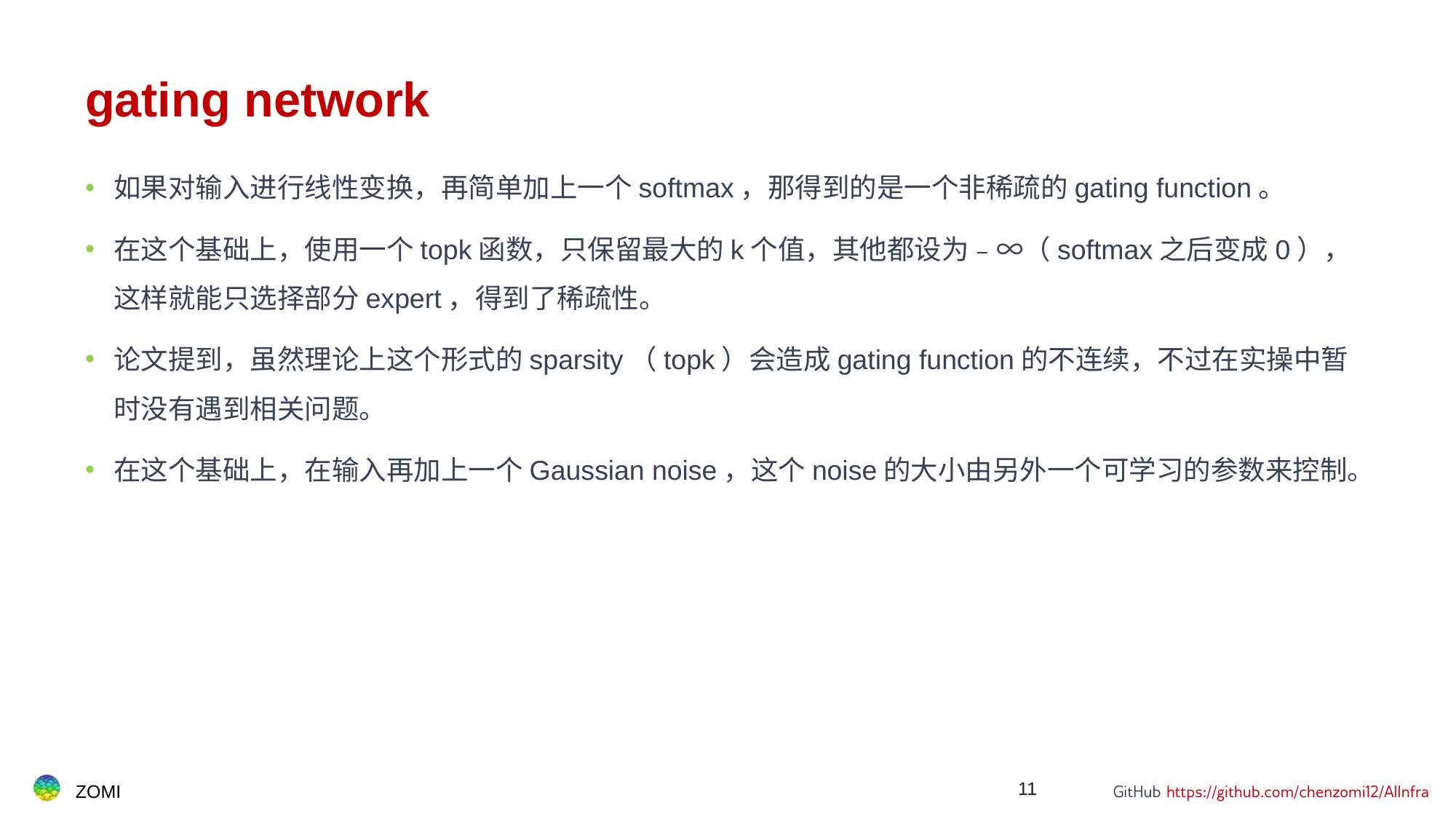

# gating network
如果对输入进行线性变换，再简单加上一个softmax，那得到的是一个非稀疏的gating function。
在这个基础上，使用一个topk函数，只保留最大的k个值，其他都设为﹣∞（softmax之后变成0），这样就能只选择部分expert，得到了稀疏性。
论文提到，虽然理论上这个形式的sparsity（topk）会造成gating function的不连续，不过在实操中暂时没有遇到相关问题。
在这个基础上，在输入再加上一个Gaussian noise，这个noise的大小由另外一个可学习的参数来控制。